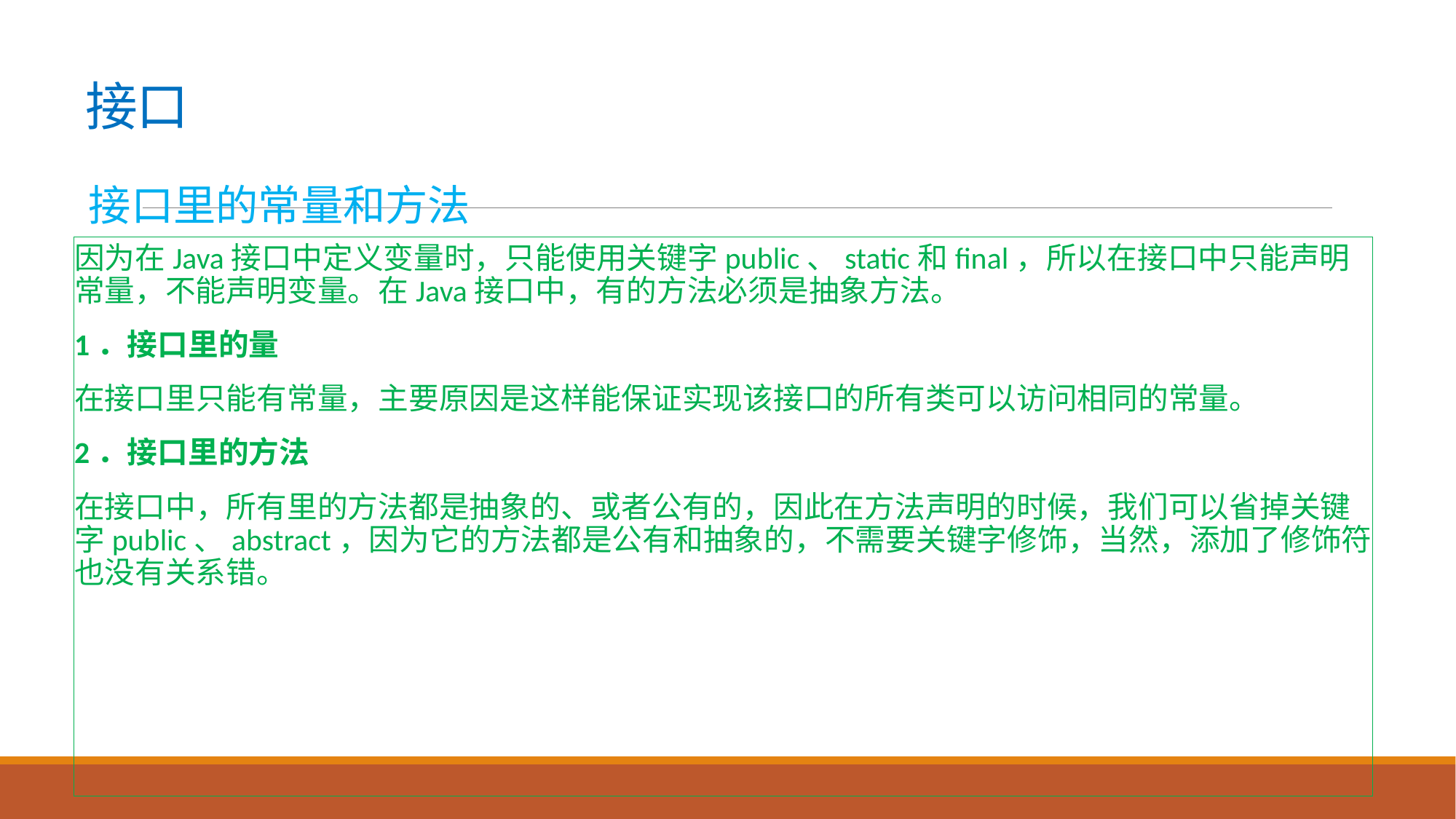

# 接口
接口里的常量和方法
因为在Java接口中定义变量时，只能使用关键字public、static和final，所以在接口中只能声明常量，不能声明变量。在Java接口中，有的方法必须是抽象方法。
1．接口里的量
在接口里只能有常量，主要原因是这样能保证实现该接口的所有类可以访问相同的常量。
2．接口里的方法
在接口中，所有里的方法都是抽象的、或者公有的，因此在方法声明的时候，我们可以省掉关键字public、abstract，因为它的方法都是公有和抽象的，不需要关键字修饰，当然，添加了修饰符也没有关系错。